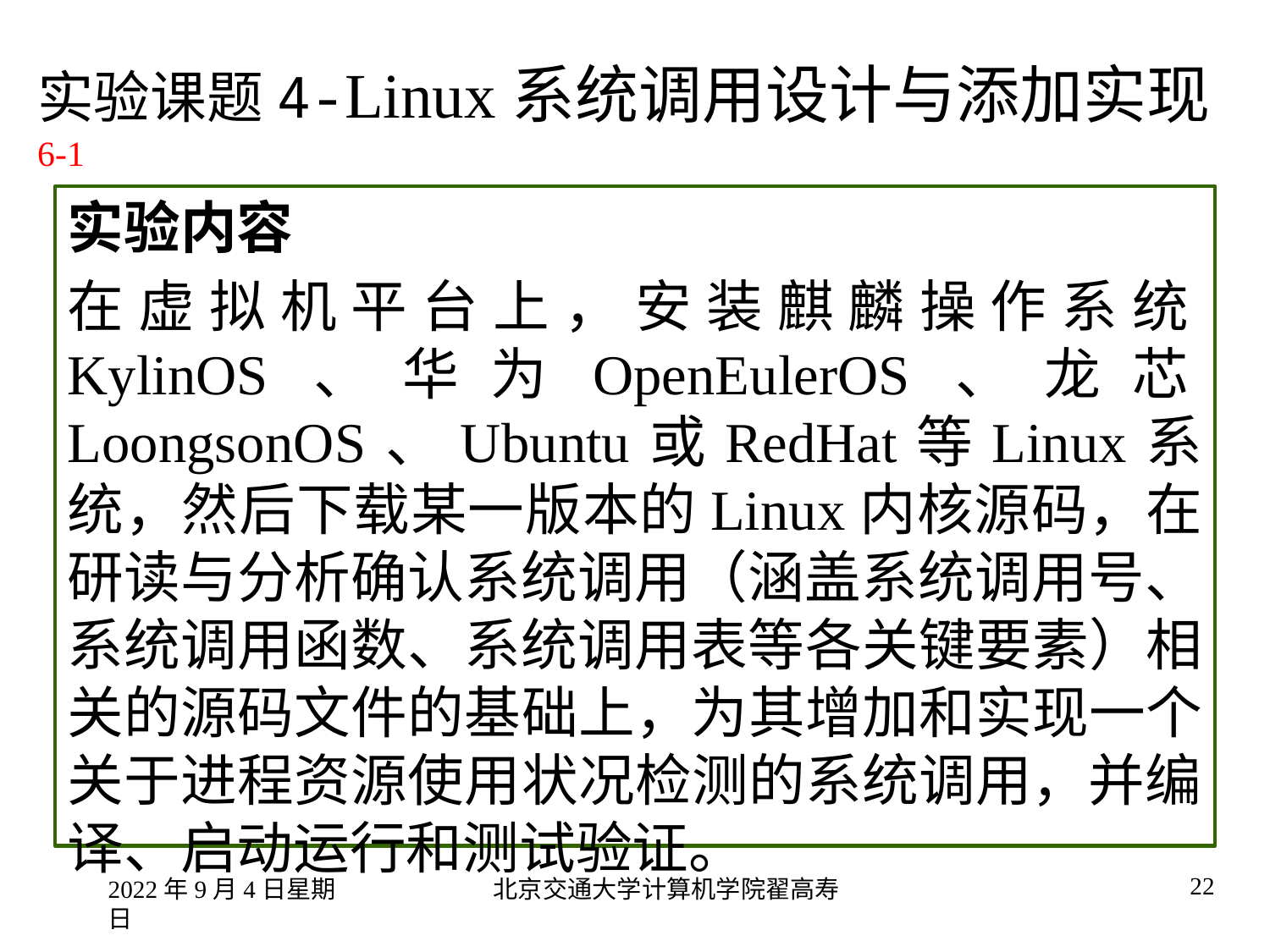

# 实验课题4-Linux系统调用设计与添加实现6-1
实验内容
在虚拟机平台上，安装麒麟操作系统KylinOS、华为OpenEulerOS、龙芯LoongsonOS、Ubuntu或RedHat等Linux系统，然后下载某一版本的Linux内核源码，在研读与分析确认系统调用（涵盖系统调用号、系统调用函数、系统调用表等各关键要素）相关的源码文件的基础上，为其增加和实现一个关于进程资源使用状况检测的系统调用，并编译、启动运行和测试验证。
2022年9月4日星期日
北京交通大学计算机学院翟高寿
22